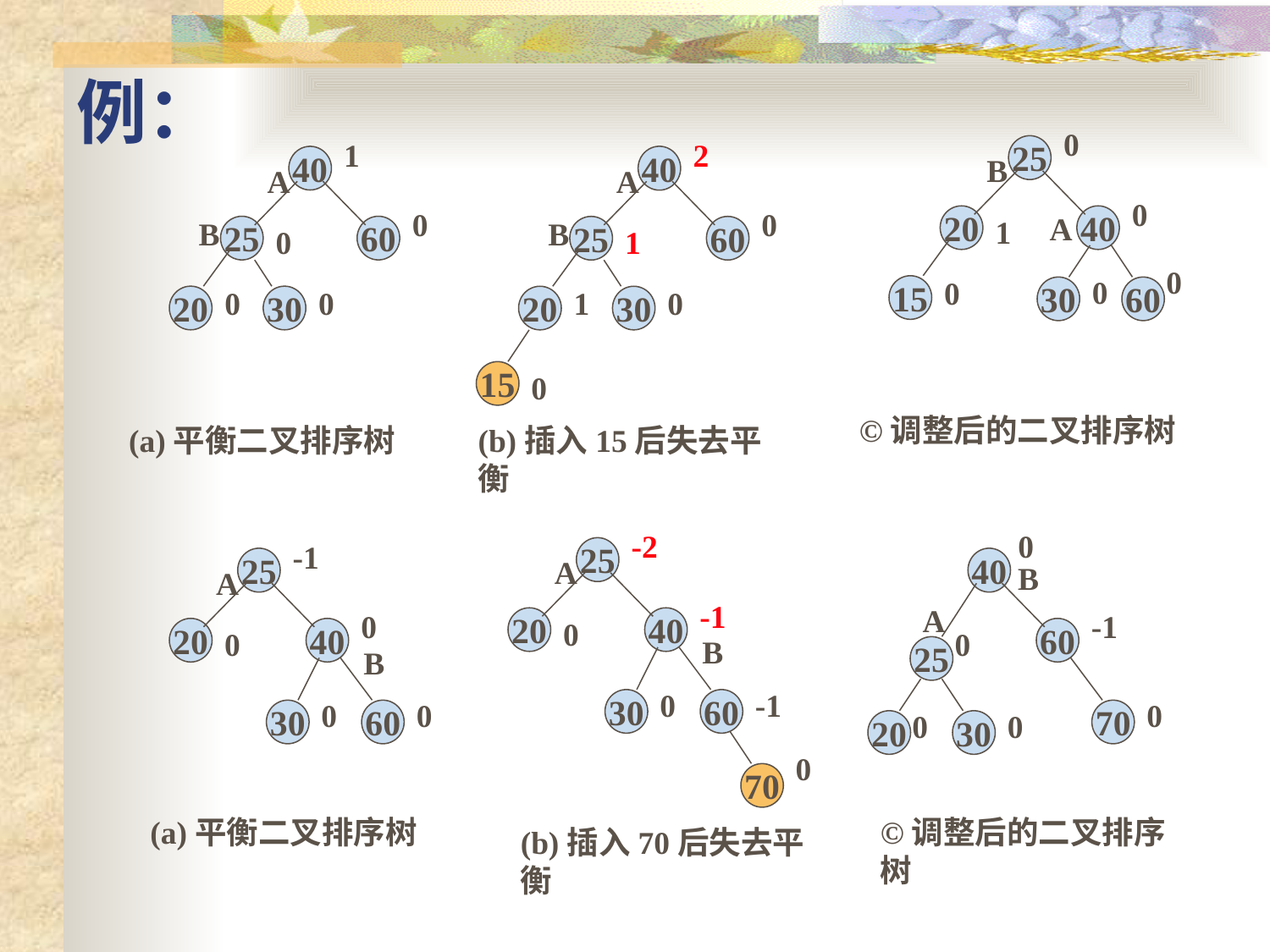

# 例：
0
25
B

0
A
20
1
40

0
0
0
15
30
60
©调整后的二叉排序树
1
40
A

0
B
25
60
0

0
0
20
30
(a)平衡二叉排序树
2
40
A

0
B
25
1
60

1
0
20
30

15
0
(b)插入15后失去平衡
-2
25
A

-1
20
0
40
B

0
-1
30
60

0
70
(b)插入70后失去平衡
0
40
B

A
-1
0
60
25

0
0
0
70
20
30
©调整后的二叉排序树
-1
25
A

0
20
0
40
B

0
0
30
60
(a)平衡二叉排序树